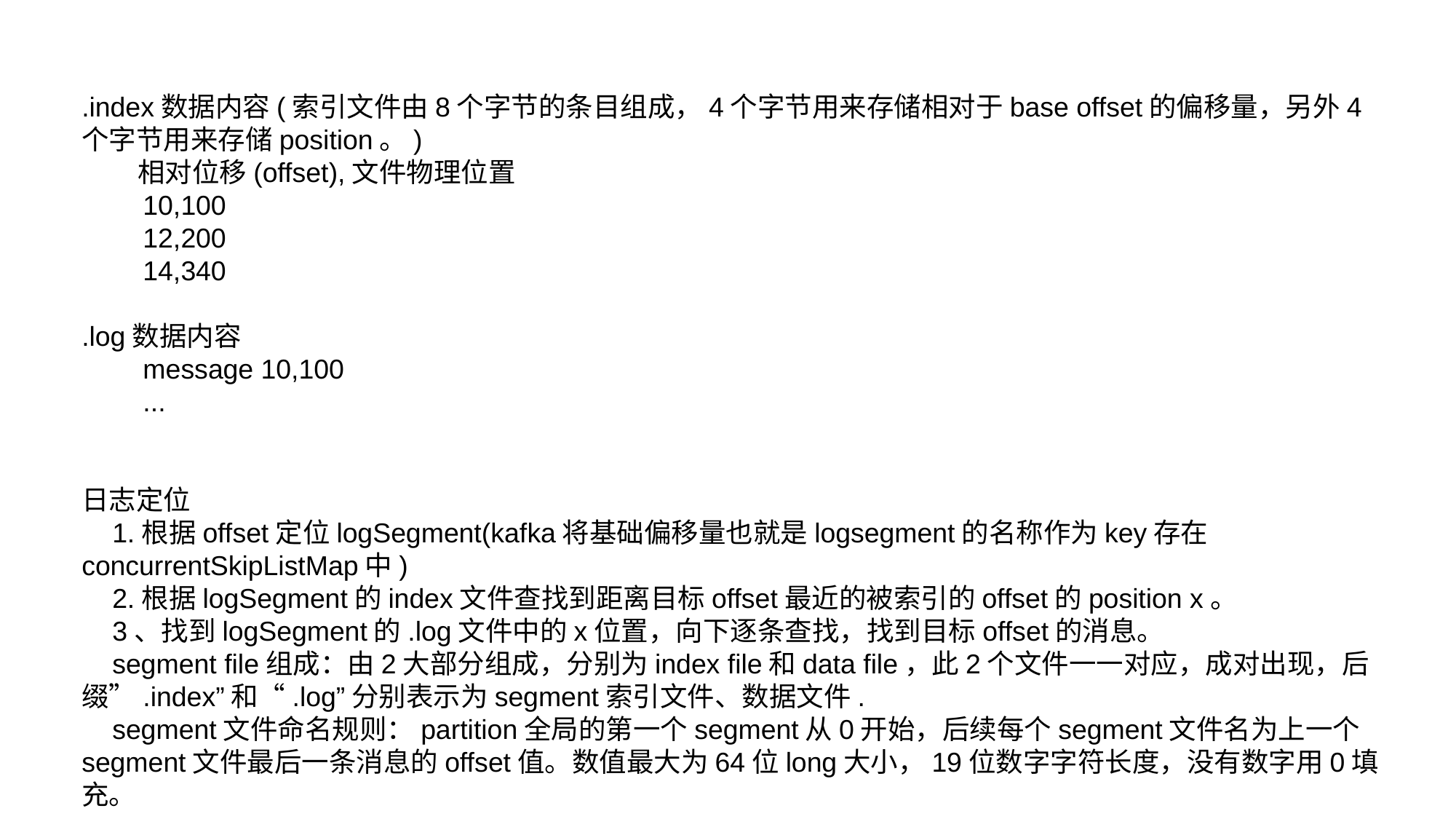

.index数据内容(索引文件由8个字节的条目组成，4个字节用来存储相对于base offset的偏移量，另外4个字节用来存储position。)
        相对位移(offset),文件物理位置
        10,100
        12,200
        14,340

.log数据内容
        message 10,100
        ...

日志定位
    1.根据offset定位logSegment(kafka将基础偏移量也就是logsegment的名称作为key存在concurrentSkipListMap中)
    2.根据logSegment的index文件查找到距离目标offset最近的被索引的offset的position x。
    3、找到logSegment的.log文件中的x位置，向下逐条查找，找到目标offset的消息。
    segment file组成：由2大部分组成，分别为index file和data file，此2个文件一一对应，成对出现，后缀”.index”和“.log”分别表示为segment索引文件、数据文件.
    segment文件命名规则：partition全局的第一个segment从0开始，后续每个segment文件名为上一个segment文件最后一条消息的offset值。数值最大为64位long大小，19位数字字符长度，没有数字用0填充。